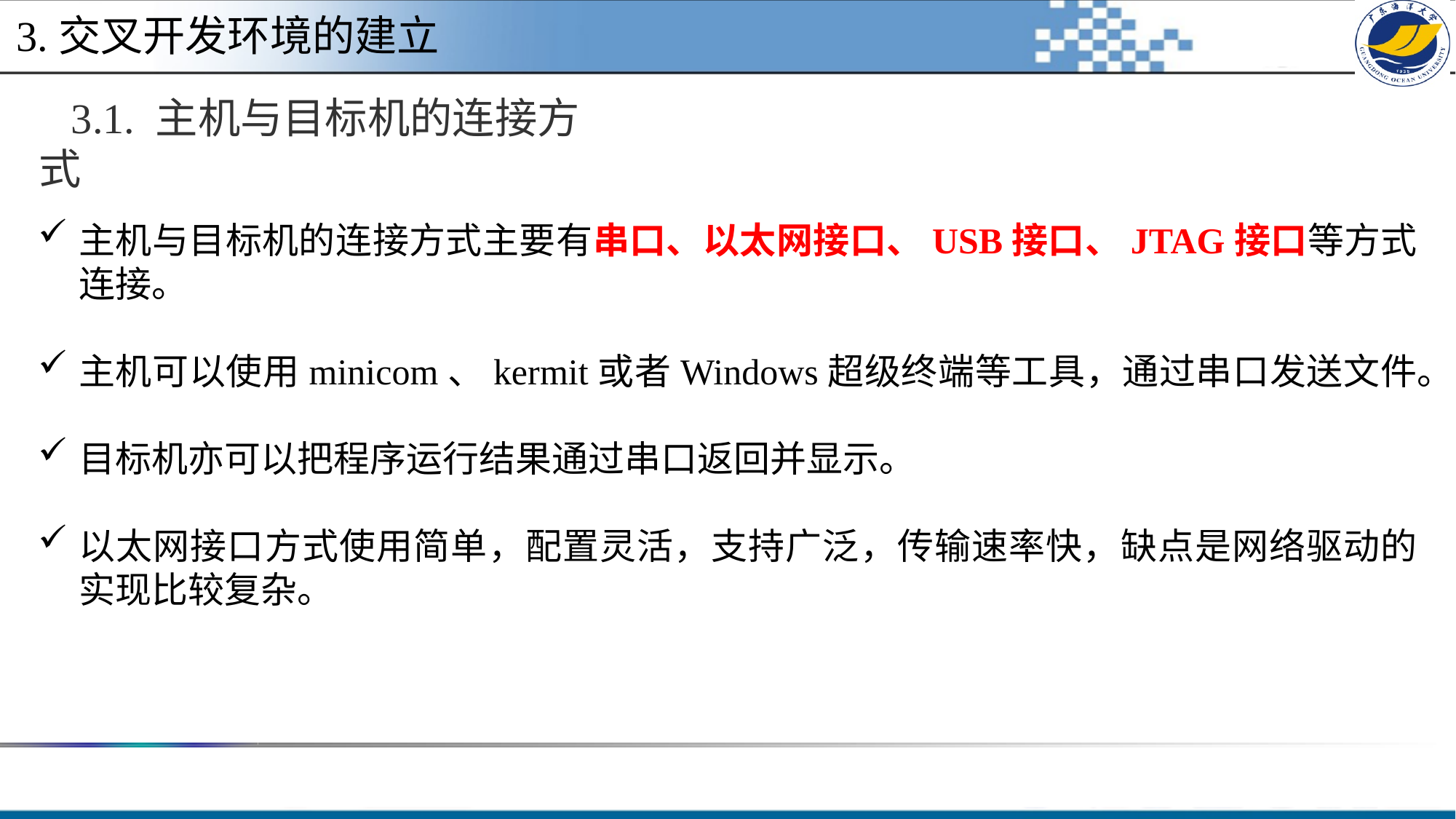

3.交叉开发环境的建立
3.1. 主机与目标机的连接方式
主机与目标机的连接方式主要有串口、以太网接口、USB接口、JTAG接口等方式连接。

主机可以使用minicom、kermit或者Windows超级终端等工具，通过串口发送文件。

目标机亦可以把程序运行结果通过串口返回并显示。

以太网接口方式使用简单，配置灵活，支持广泛，传输速率快，缺点是网络驱动的实现比较复杂。